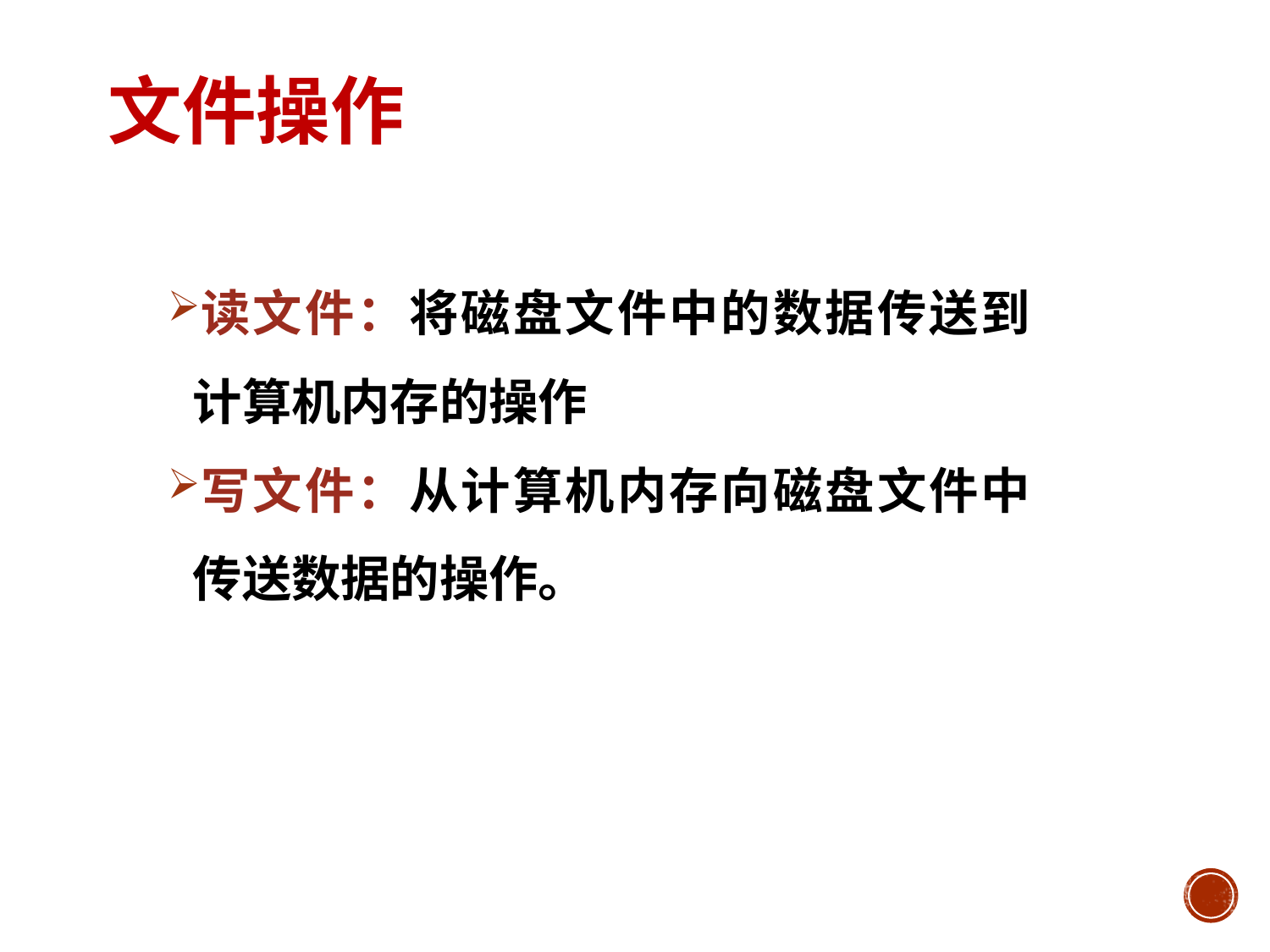

# 文件操作
读文件：将磁盘文件中的数据传送到计算机内存的操作
写文件：从计算机内存向磁盘文件中传送数据的操作。

12